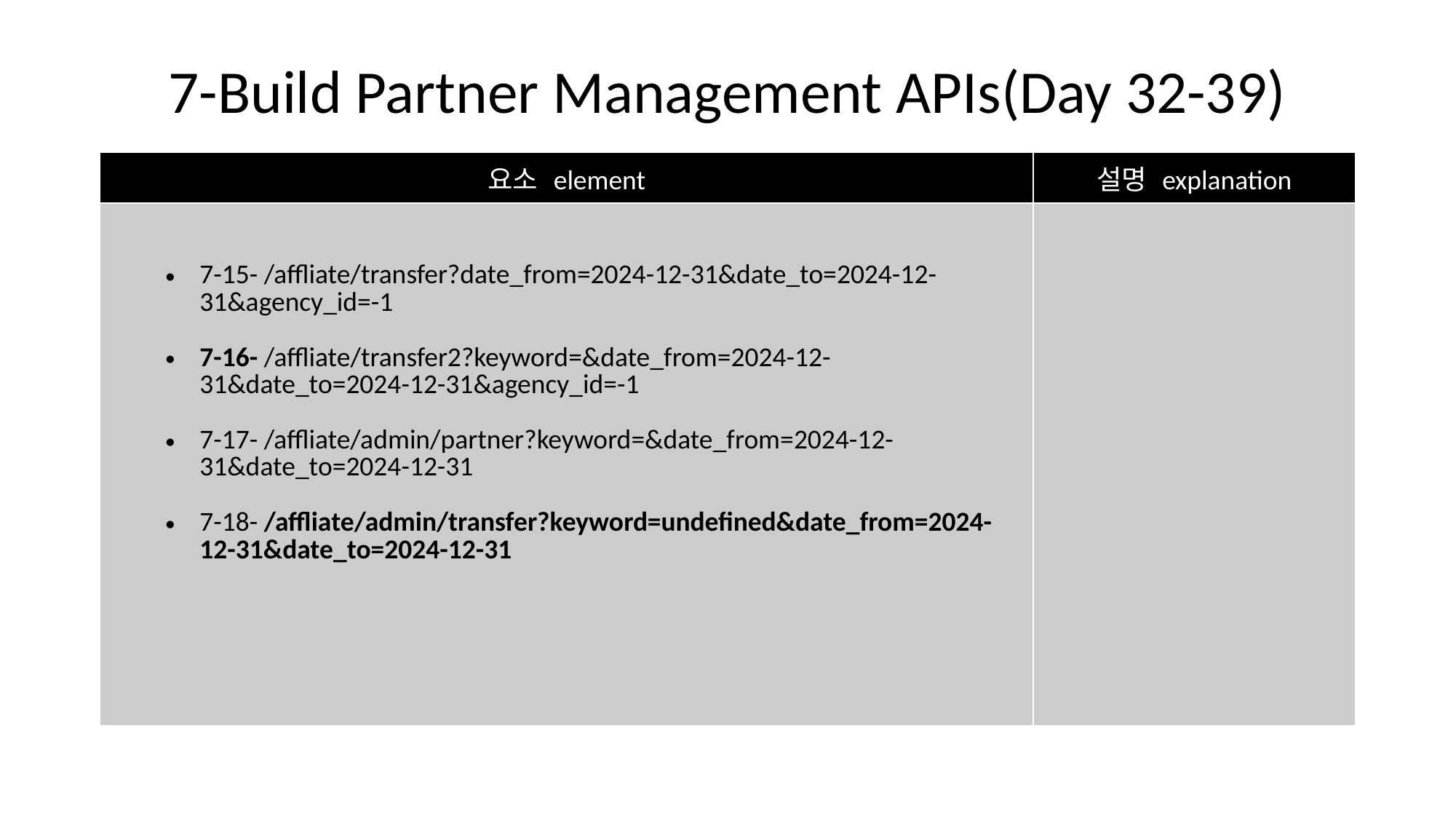

# 7-Build Partner Management APIs(Day 32-39)
| 요소 element | 설명 explanation |
| --- | --- |
| 7-15- /affliate/transfer?date\_from=2024-12-31&date\_to=2024-12-31&agency\_id=-1 7-16- /affliate/transfer2?keyword=&date\_from=2024-12-31&date\_to=2024-12-31&agency\_id=-1 7-17- /affliate/admin/partner?keyword=&date\_from=2024-12-31&date\_to=2024-12-31 7-18- /affliate/admin/transfer?keyword=undefined&date\_from=2024-12-31&date\_to=2024-12-31 |  |